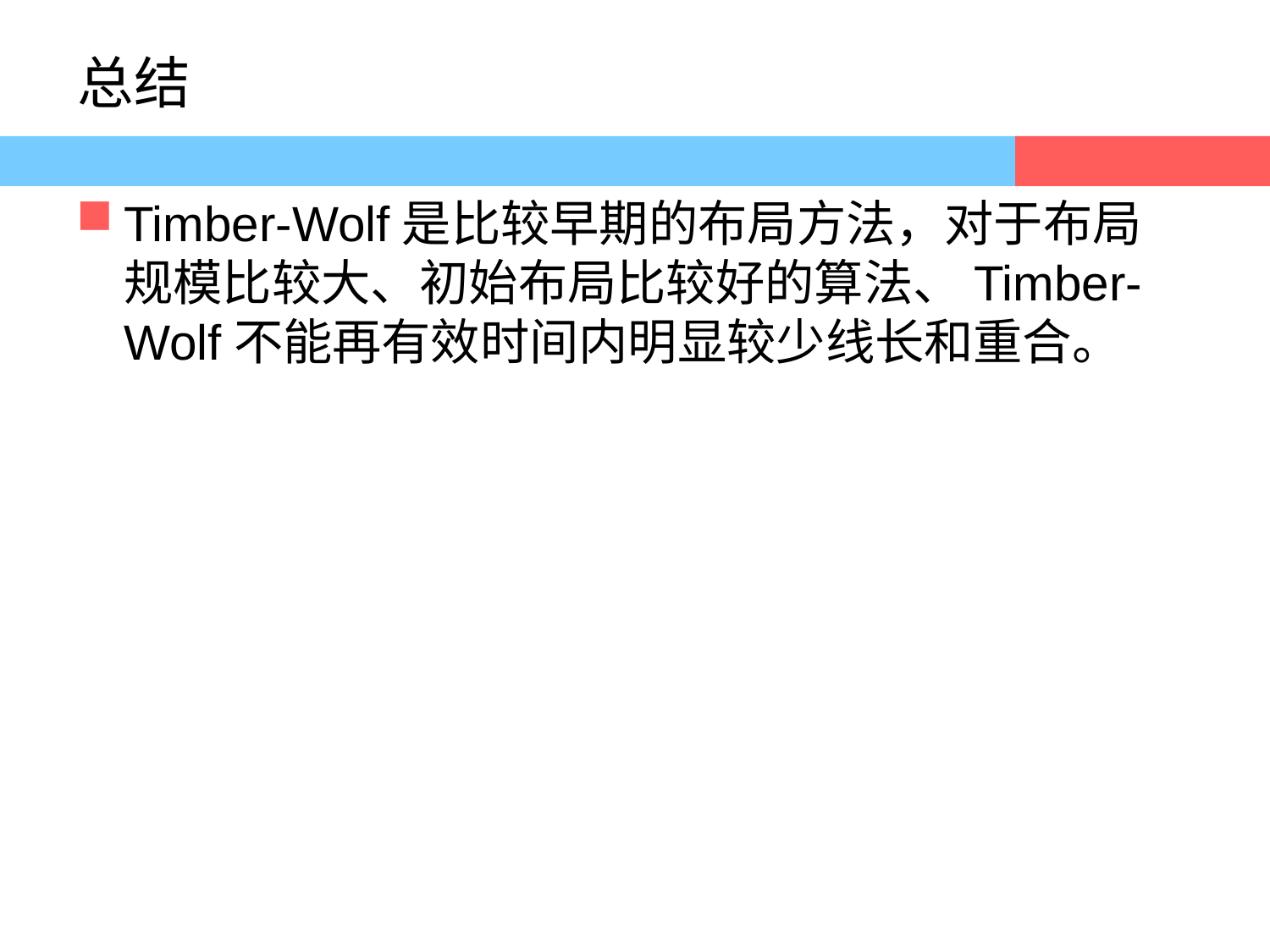

# 总结
Timber-Wolf是比较早期的布局方法，对于布局规模比较大、初始布局比较好的算法、Timber-Wolf不能再有效时间内明显较少线长和重合。